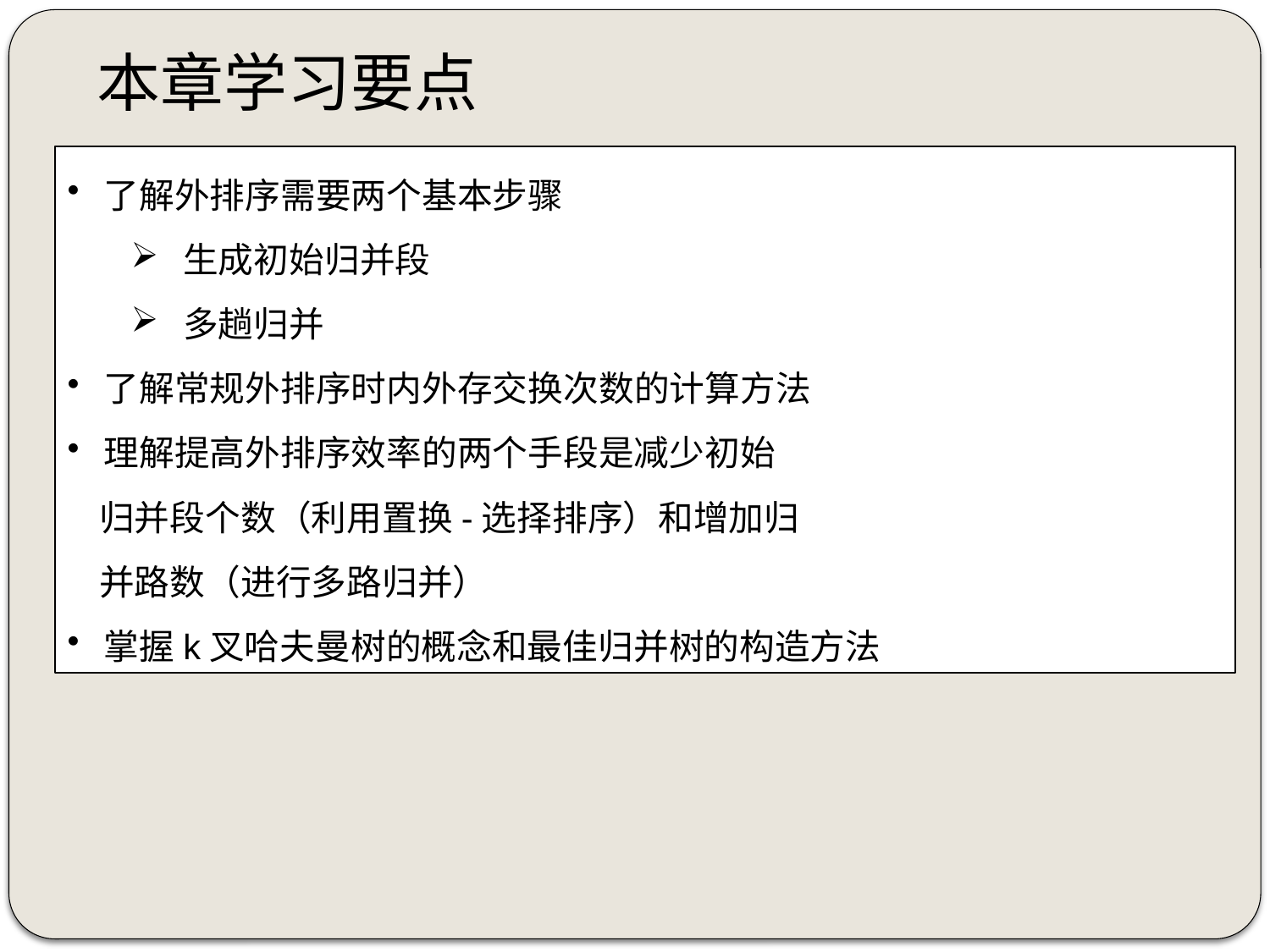

本章学习要点
  了解外排序需要两个基本步骤
  生成初始归并段
  多趟归并
  了解常规外排序时内外存交换次数的计算方法
  理解提高外排序效率的两个手段是减少初始
   归并段个数（利用置换-选择排序）和增加归
   并路数（进行多路归并）
  掌握k叉哈夫曼树的概念和最佳归并树的构造方法